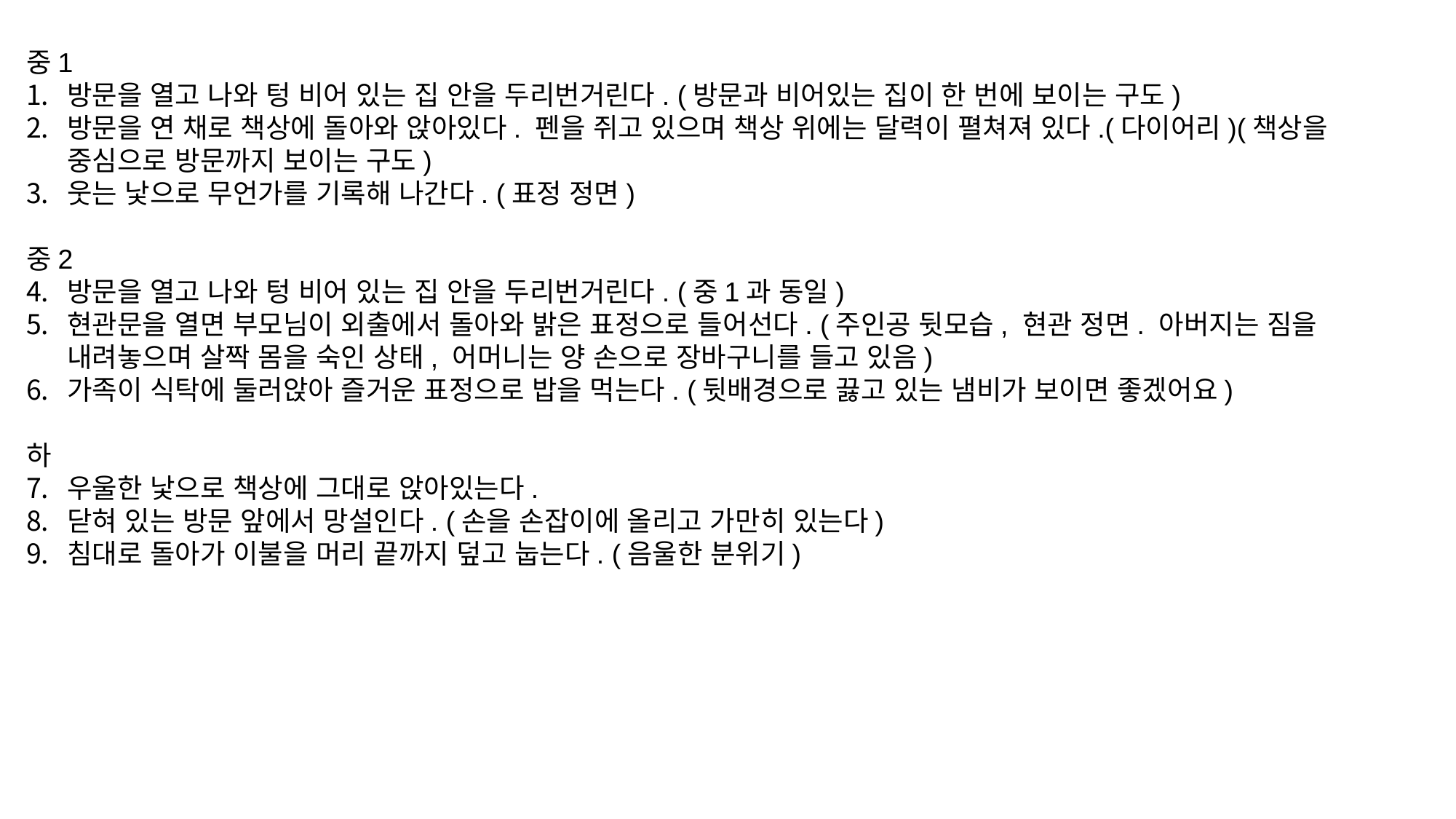

중1
방문을 열고 나와 텅 비어 있는 집 안을 두리번거린다. (방문과 비어있는 집이 한 번에 보이는 구도)
방문을 연 채로 책상에 돌아와 앉아있다. 펜을 쥐고 있으며 책상 위에는 달력이 펼쳐져 있다.(다이어리)(책상을 중심으로 방문까지 보이는 구도)
웃는 낯으로 무언가를 기록해 나간다. (표정 정면)

중2
방문을 열고 나와 텅 비어 있는 집 안을 두리번거린다. (중1과 동일)
현관문을 열면 부모님이 외출에서 돌아와 밝은 표정으로 들어선다. (주인공 뒷모습, 현관 정면. 아버지는 짐을 내려놓으며 살짝 몸을 숙인 상태, 어머니는 양 손으로 장바구니를 들고 있음)
가족이 식탁에 둘러앉아 즐거운 표정으로 밥을 먹는다. (뒷배경으로 끓고 있는 냄비가 보이면 좋겠어요)

하
우울한 낯으로 책상에 그대로 앉아있는다.
닫혀 있는 방문 앞에서 망설인다. (손을 손잡이에 올리고 가만히 있는다)
침대로 돌아가 이불을 머리 끝까지 덮고 눕는다. (음울한 분위기)